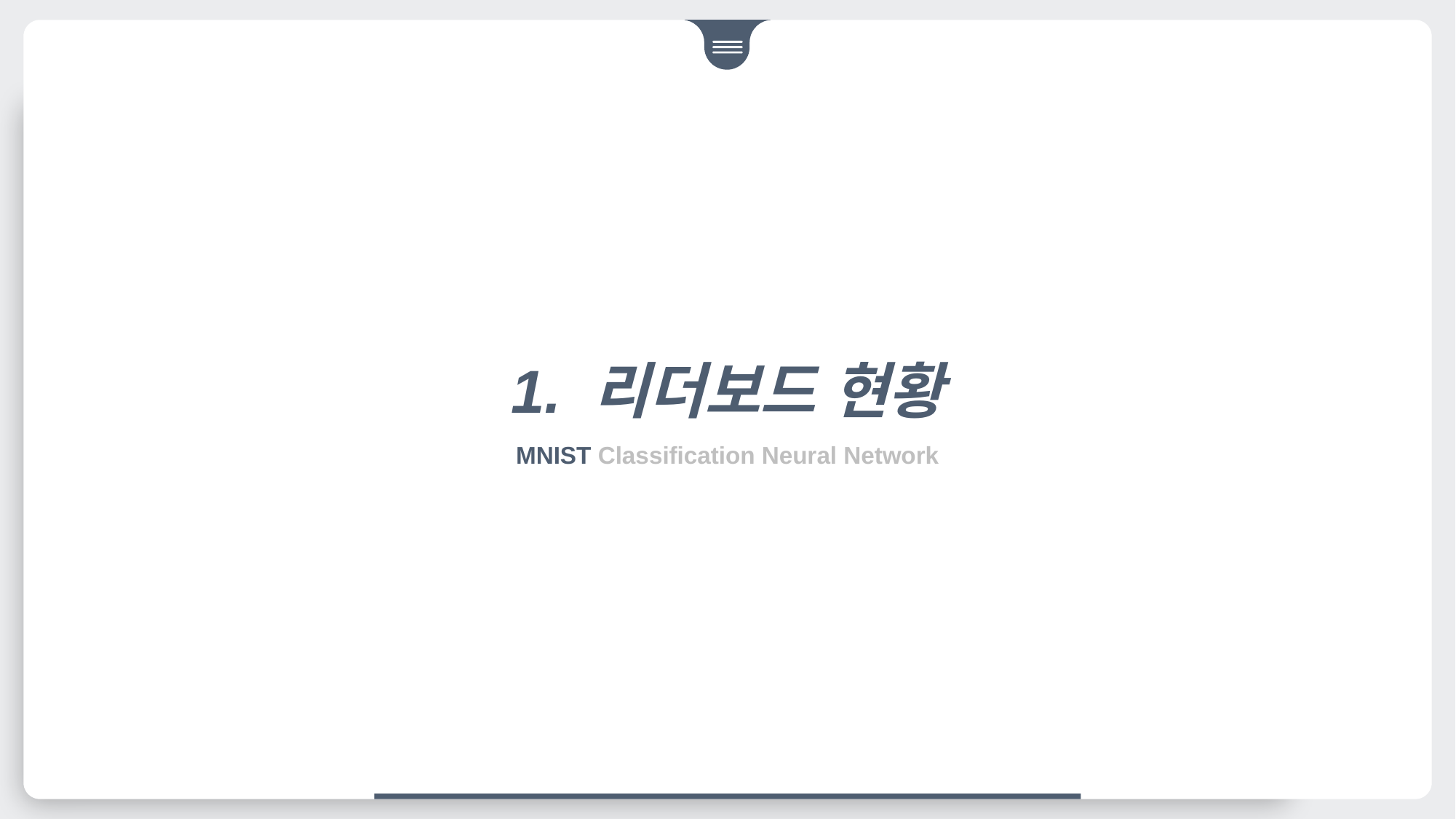

1. 리더보드 현황
MNIST Classification Neural Network